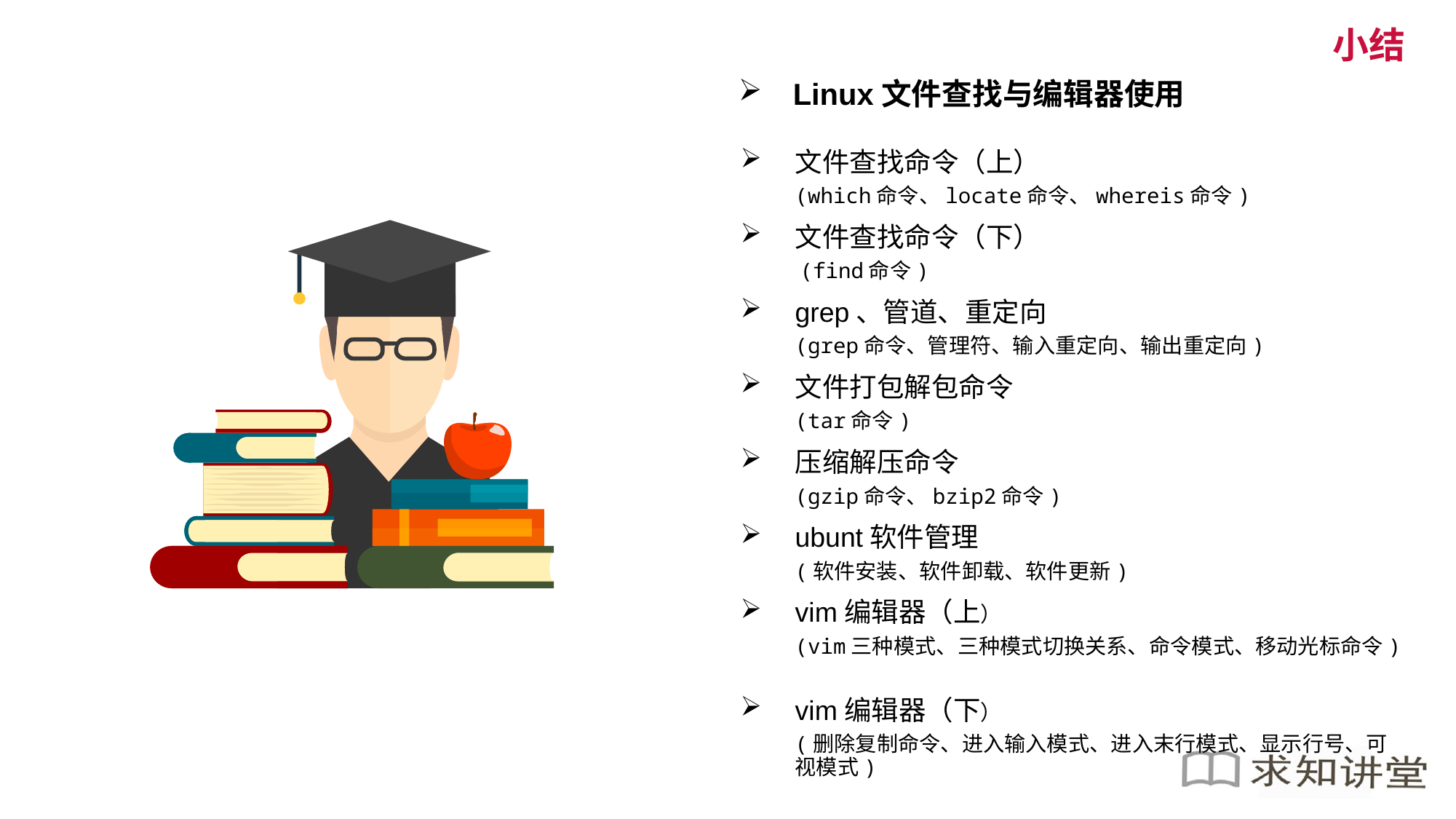

小结
Linux文件查找与编辑器使用
文件查找命令（上）
(which命令、locate命令、whereis命令)
文件查找命令（下）
 (find命令)
grep、管道、重定向
(grep命令、管理符、输入重定向、输出重定向)
文件打包解包命令
(tar命令)
压缩解压命令
(gzip命令、bzip2命令)
ubunt软件管理
(软件安装、软件卸载、软件更新)
vim编辑器（上）
(vim三种模式、三种模式切换关系、命令模式、移动光标命令)
vim编辑器（下）
(删除复制命令、进入输入模式、进入末行模式、显示行号、可视模式)